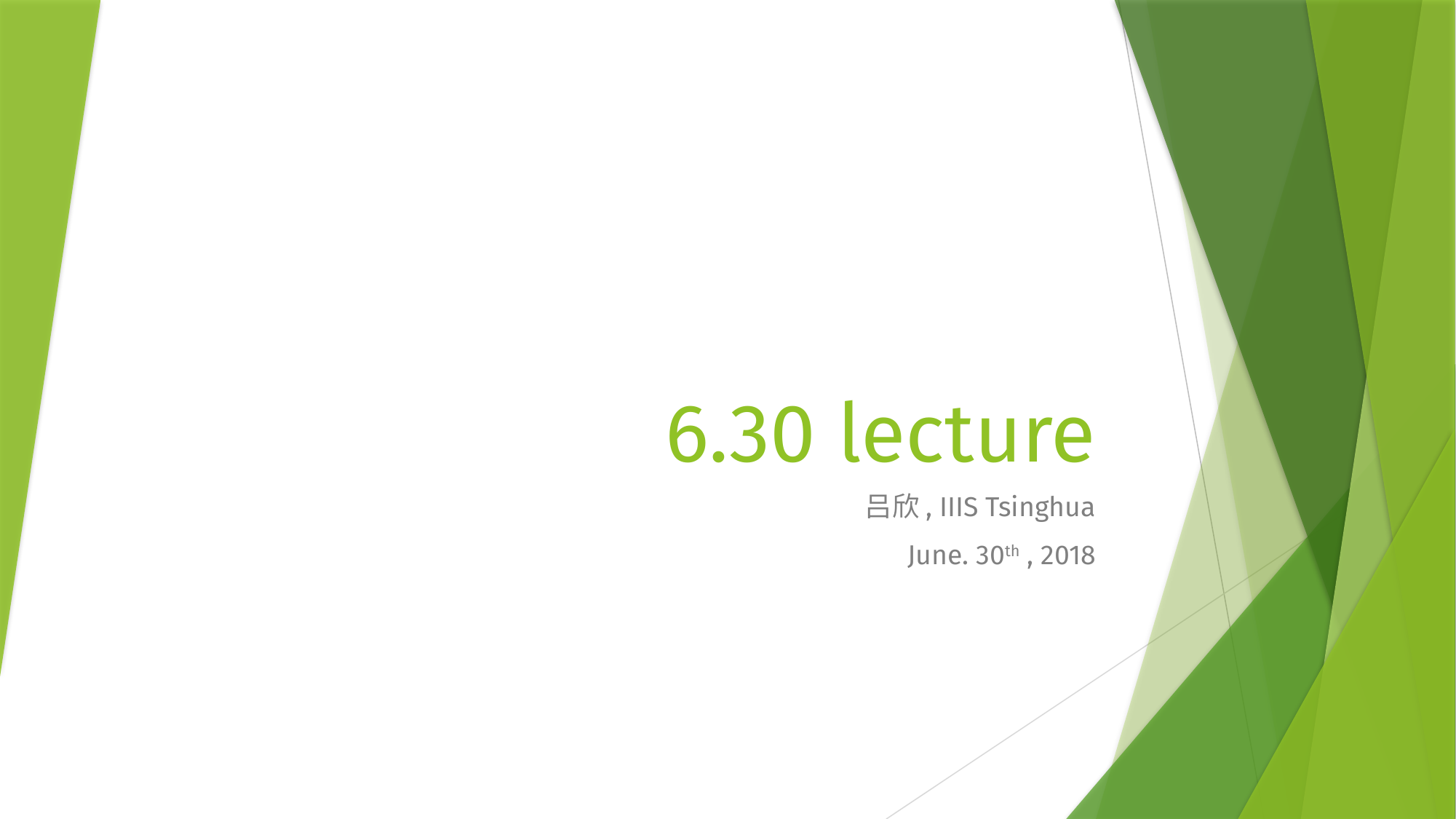

# 6.30 lecture
吕欣, IIIS Tsinghua
June. 30th , 2018